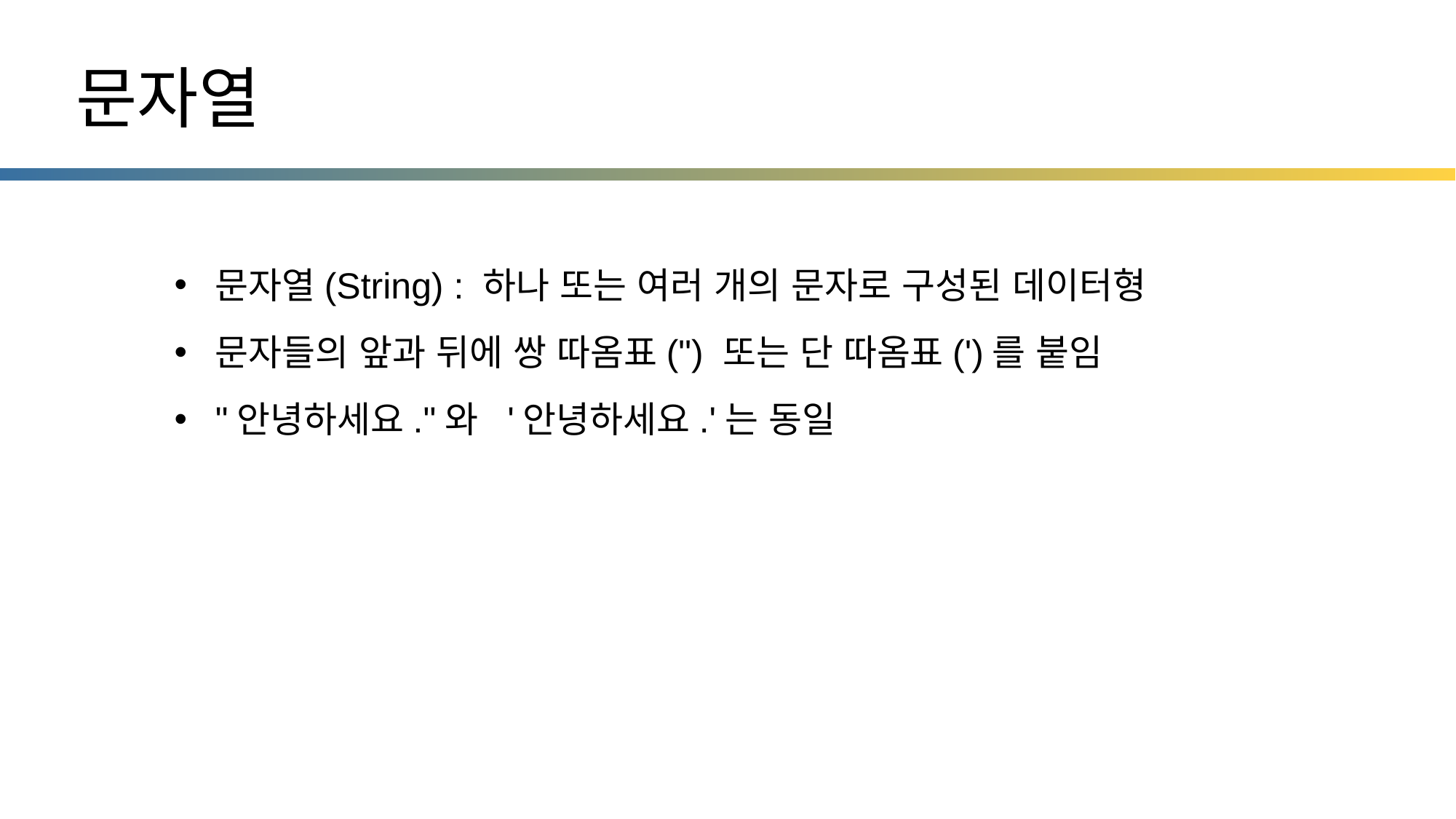

# 문자열
문자열(String) : 하나 또는 여러 개의 문자로 구성된 데이터형
문자들의 앞과 뒤에 쌍 따옴표(") 또는 단 따옴표(')를 붙임
"안녕하세요."와  '안녕하세요.'는 동일